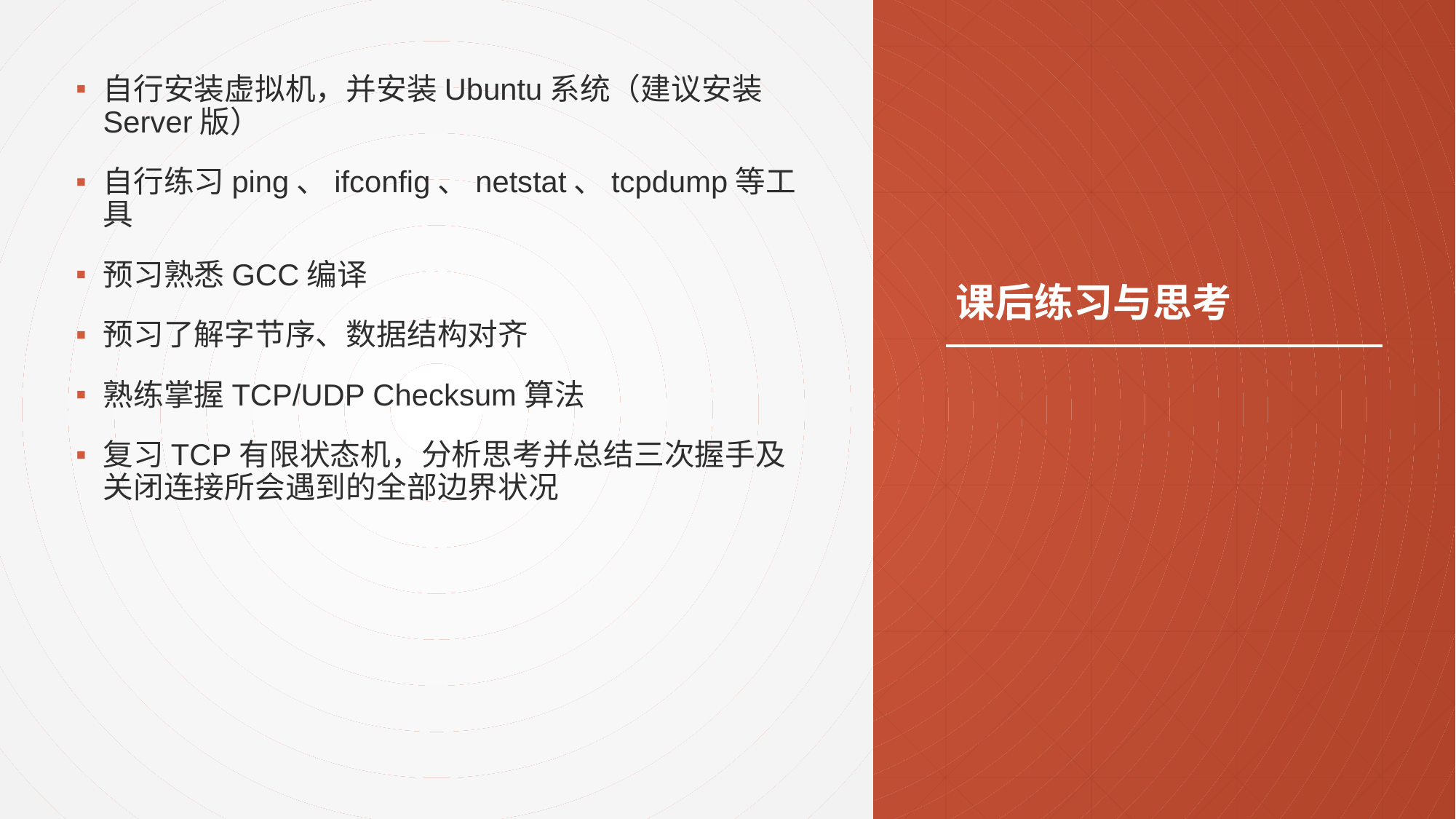

自行安装虚拟机，并安装Ubuntu系统（建议安装Server版）
自行练习ping、ifconfig、netstat、tcpdump等工具
预习熟悉GCC编译
预习了解字节序、数据结构对齐
熟练掌握TCP/UDP Checksum算法
复习TCP有限状态机，分析思考并总结三次握手及关闭连接所会遇到的全部边界状况
# 课后练习与思考